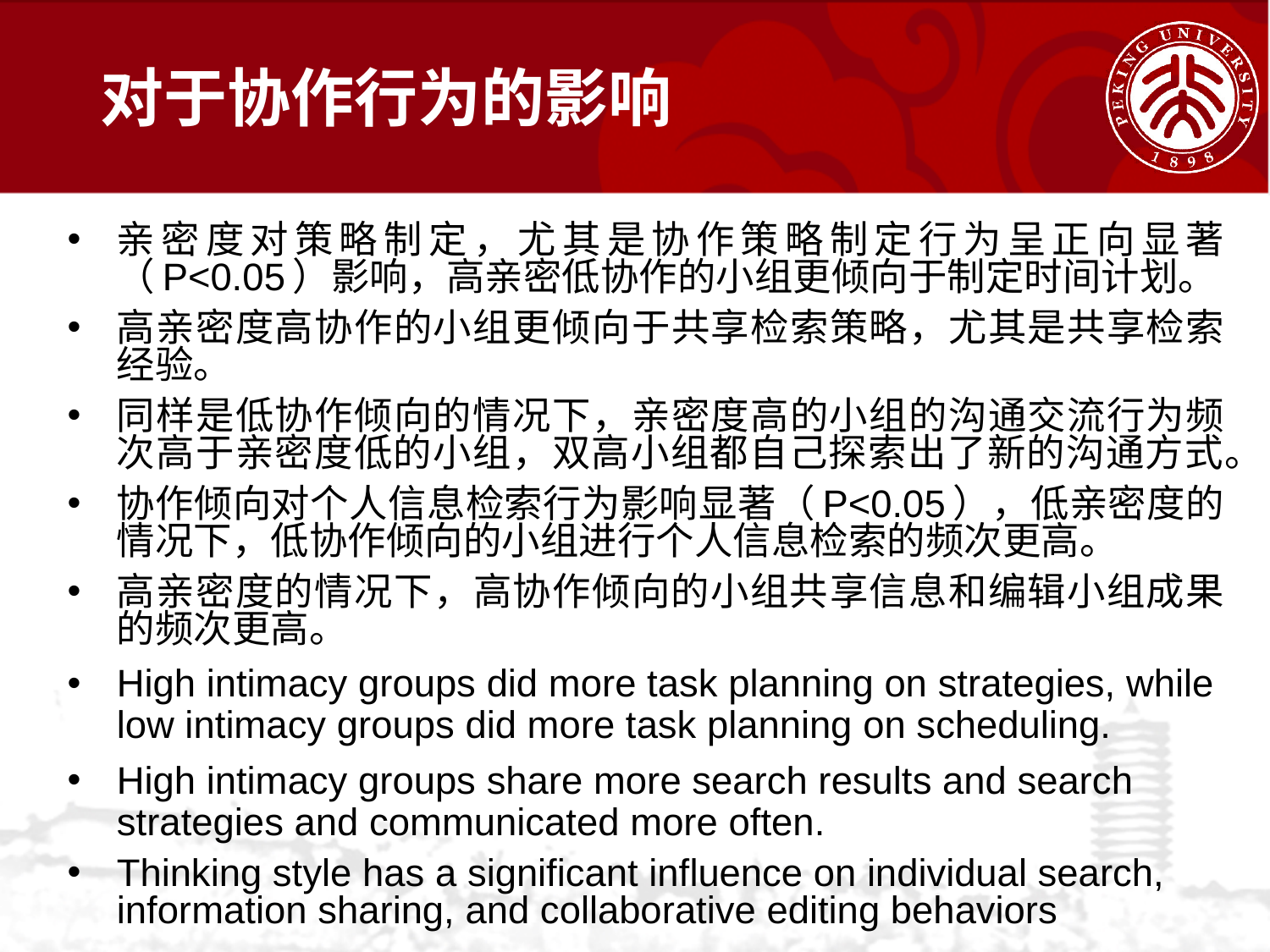

# 对于协作行为的影响
亲密度对策略制定，尤其是协作策略制定行为呈正向显著（P<0.05）影响，高亲密低协作的小组更倾向于制定时间计划。
高亲密度高协作的小组更倾向于共享检索策略，尤其是共享检索经验。
同样是低协作倾向的情况下，亲密度高的小组的沟通交流行为频次高于亲密度低的小组，双高小组都自己探索出了新的沟通方式。
协作倾向对个人信息检索行为影响显著（P<0.05），低亲密度的情况下，低协作倾向的小组进行个人信息检索的频次更高。
高亲密度的情况下，高协作倾向的小组共享信息和编辑小组成果的频次更高。
High intimacy groups did more task planning on strategies, while low intimacy groups did more task planning on scheduling.
High intimacy groups share more search results and search strategies and communicated more often.
Thinking style has a significant influence on individual search, information sharing, and collaborative editing behaviors